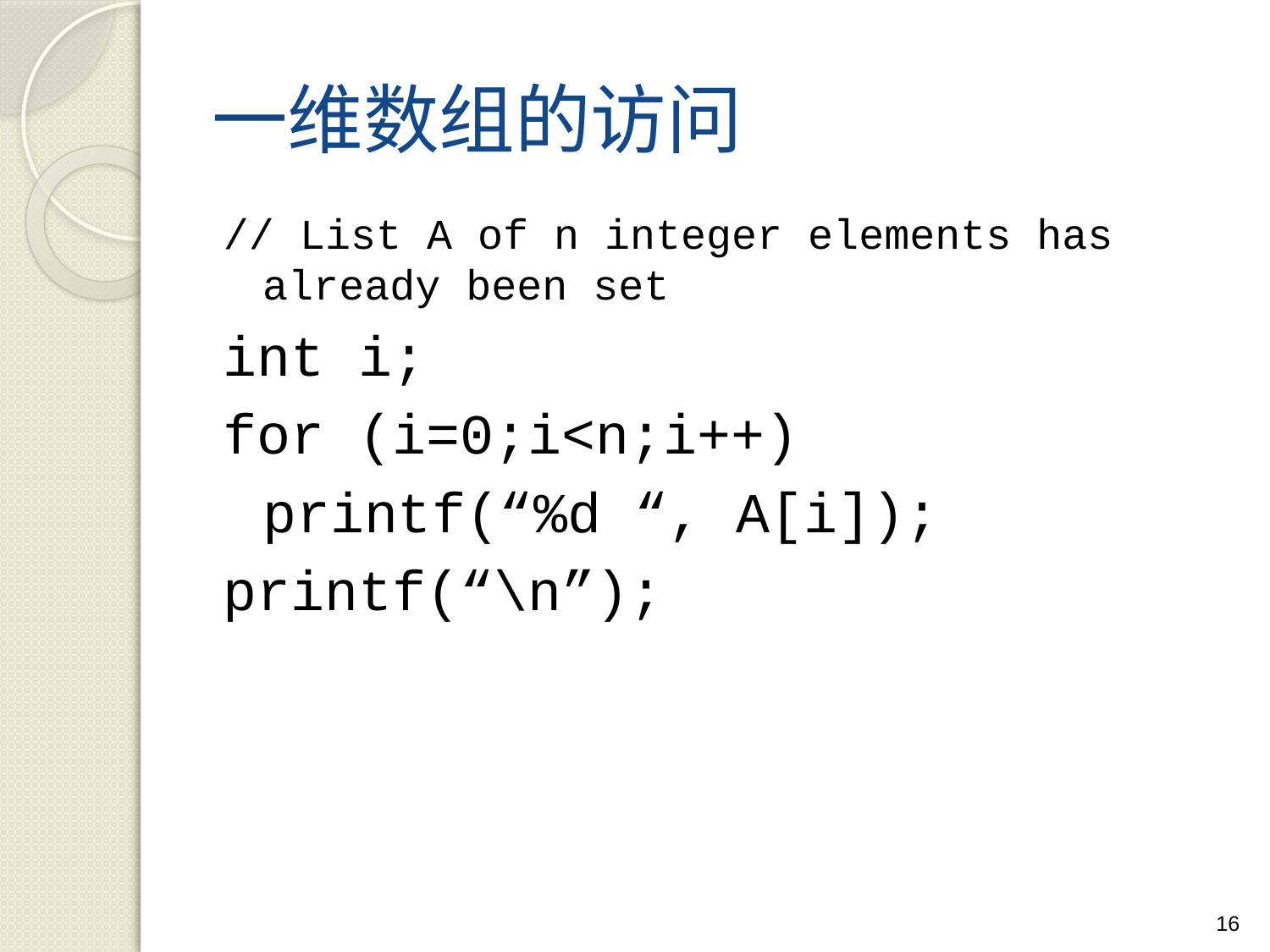

# 一维数组的访问
// List A of n integer elements has already been set
int i;
for (i=0;i<n;i++)
	printf(“%d “, A[i]);
printf(“\n”);
16